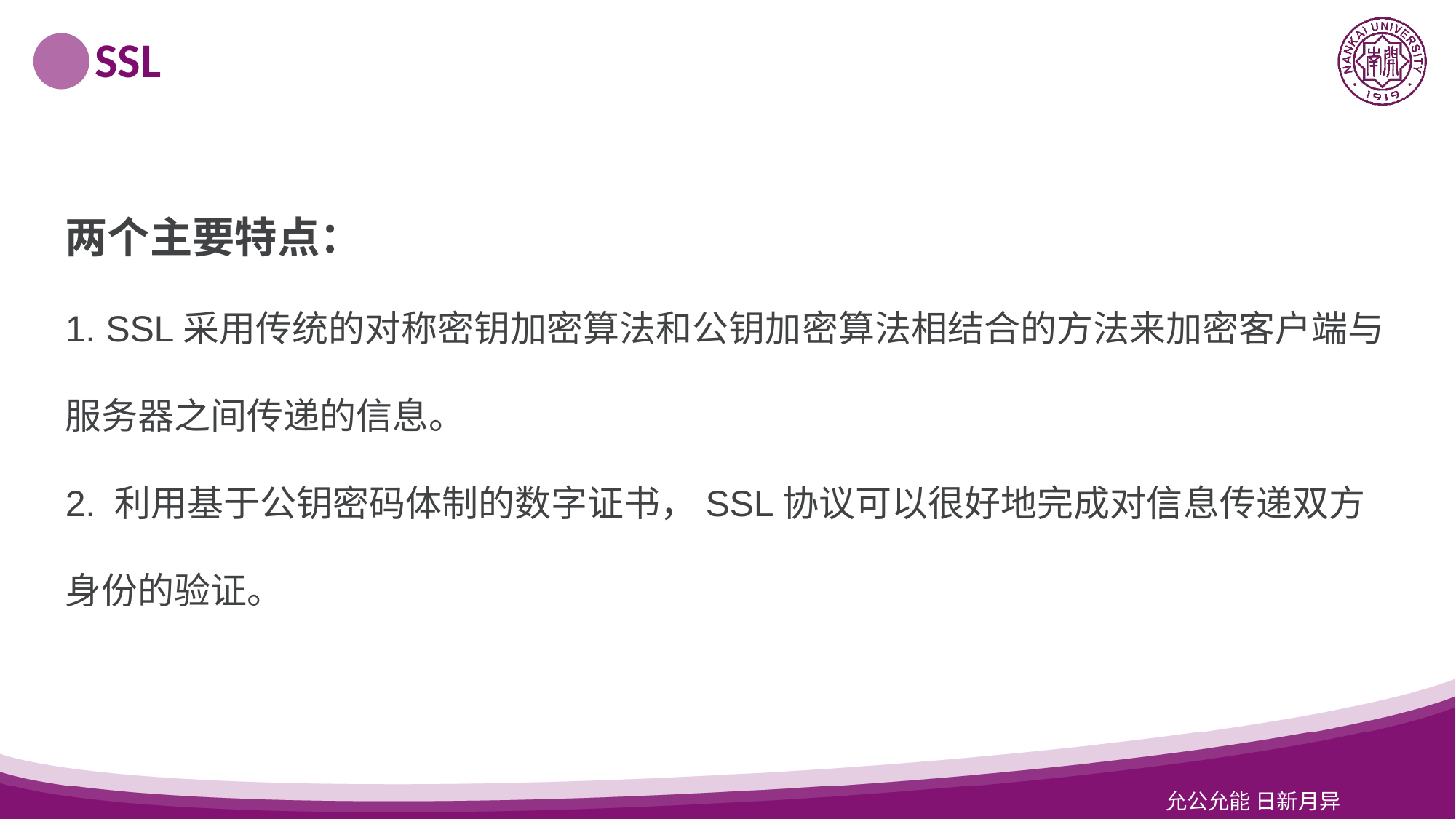

选中图片Delete，点击中间图标即可插入新图片

SSL
两个主要特点：
1. SSL采用传统的对称密钥加密算法和公钥加密算法相结合的方法来加密客户端与服务器之间传递的信息。
2. 利用基于公钥密码体制的数字证书，SSL协议可以很好地完成对信息传递双方身份的验证。